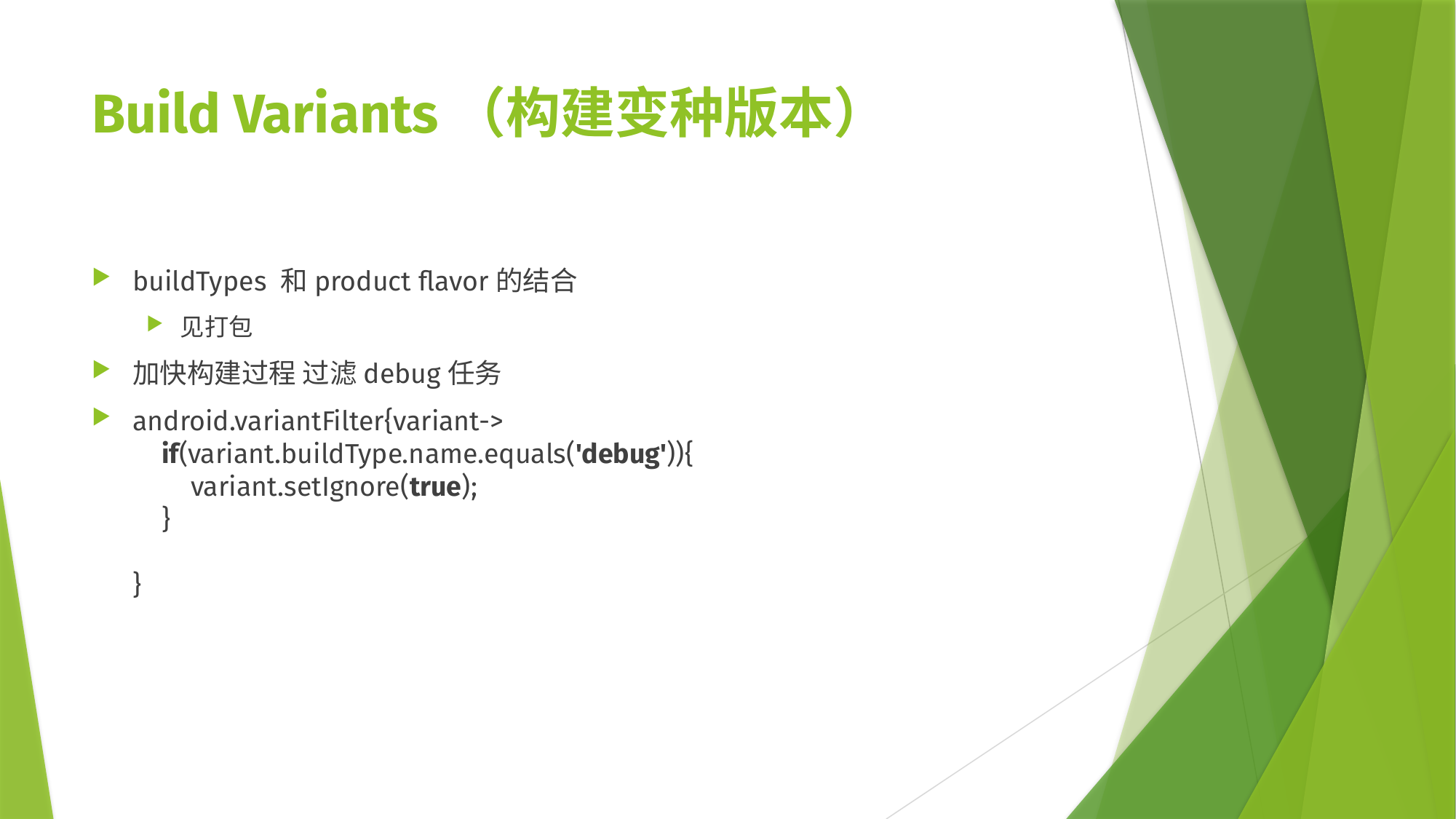

# Build Variants（构建变种版本）
buildTypes 和product flavor的结合
见打包
加快构建过程 过滤debug任务
android.variantFilter{variant->
    if(variant.buildType.name.equals('debug')){
        variant.setIgnore(true);
    }
}